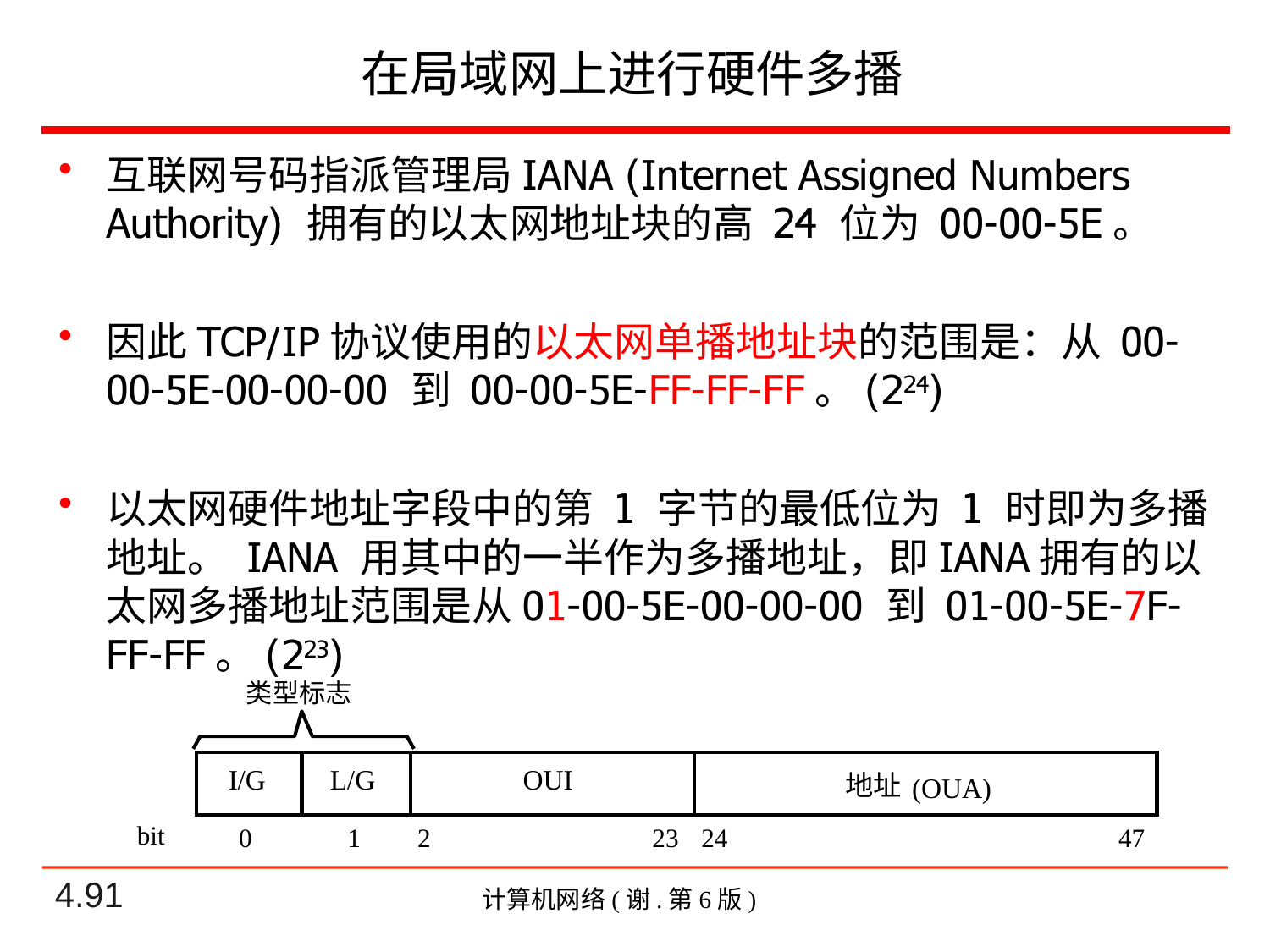

# 在局域网上进行硬件多播
互联网号码指派管理局IANA (Internet Assigned Numbers Authority) 拥有的以太网地址块的高 24 位为 00-00-5E。

因此TCP/IP协议使用的以太网单播地址块的范围是：从 00-00-5E-00-00-00 到 00-00-5E-FF-FF-FF。(224)

以太网硬件地址字段中的第 1 字节的最低位为 1 时即为多播地址。 IANA 用其中的一半作为多播地址，即IANA拥有的以太网多播地址范围是从01-00-5E-00-00-00 到 01-00-5E-7F-FF-FF。(223)

类型标志

I/G
L/G
OUI
地址
(OUA)
bit
0
1
2
23
24
47